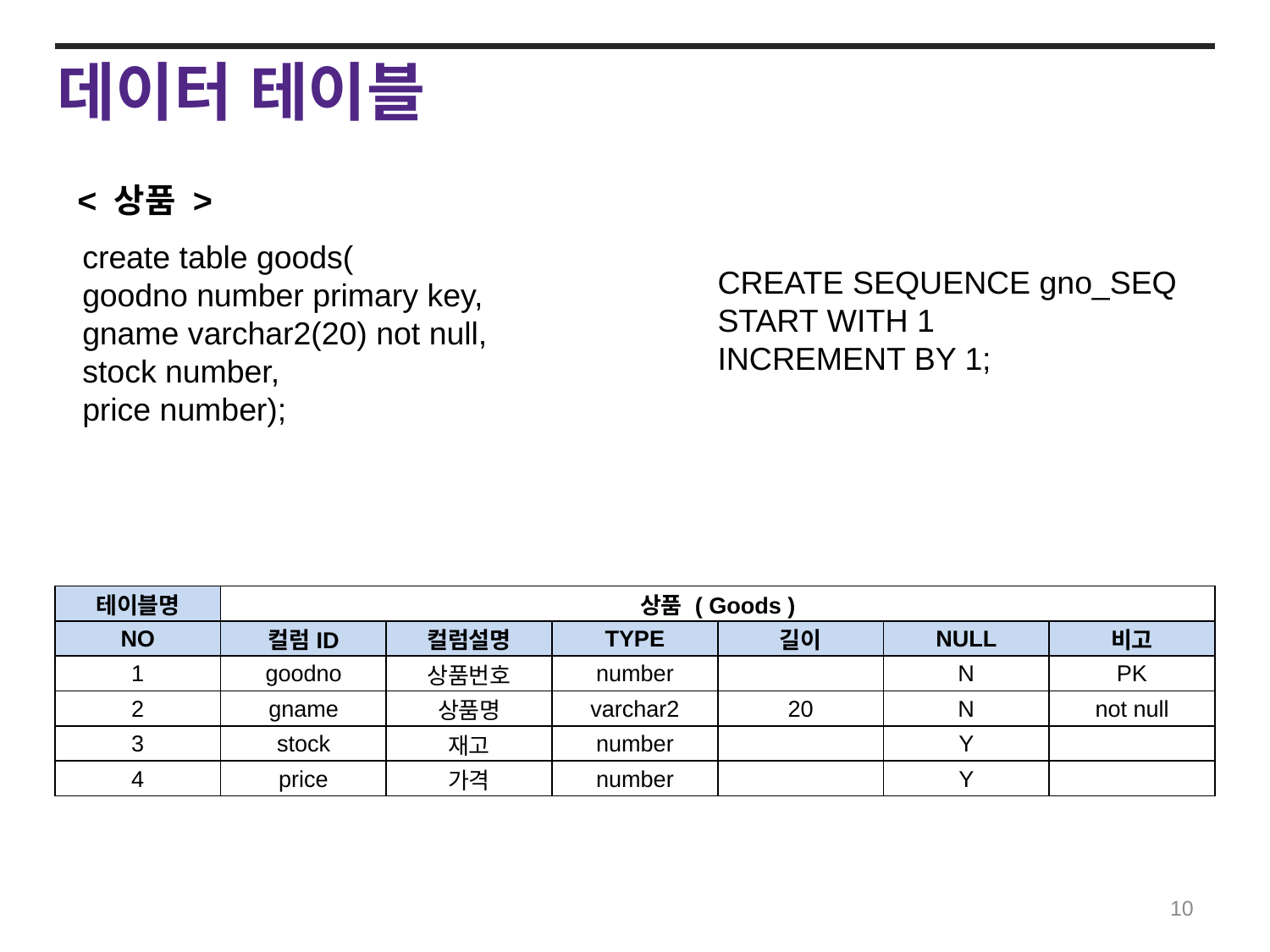

데이터 테이블
< 상품 >
create table goods(
goodno number primary key,
gname varchar2(20) not null,
stock number,
price number);

CREATE SEQUENCE gno_SEQ
START WITH 1
INCREMENT BY 1;
| 테이블명 | 상품 ( Goods ) |  |  |  |  |  |
| --- | --- | --- | --- | --- | --- | --- |
| NO | 컬럼ID | 컬럼설명 | TYPE | 길이 | NULL | 비고 |
| 1 | goodno | 상품번호 | number |  | N | PK |
| 2 | gname | 상품명 | varchar2 | 20 | N | not null |
| 3 | stock | 재고 | number |  | Y |  |
| 4 | price | 가격 | number |  | Y |  |
10